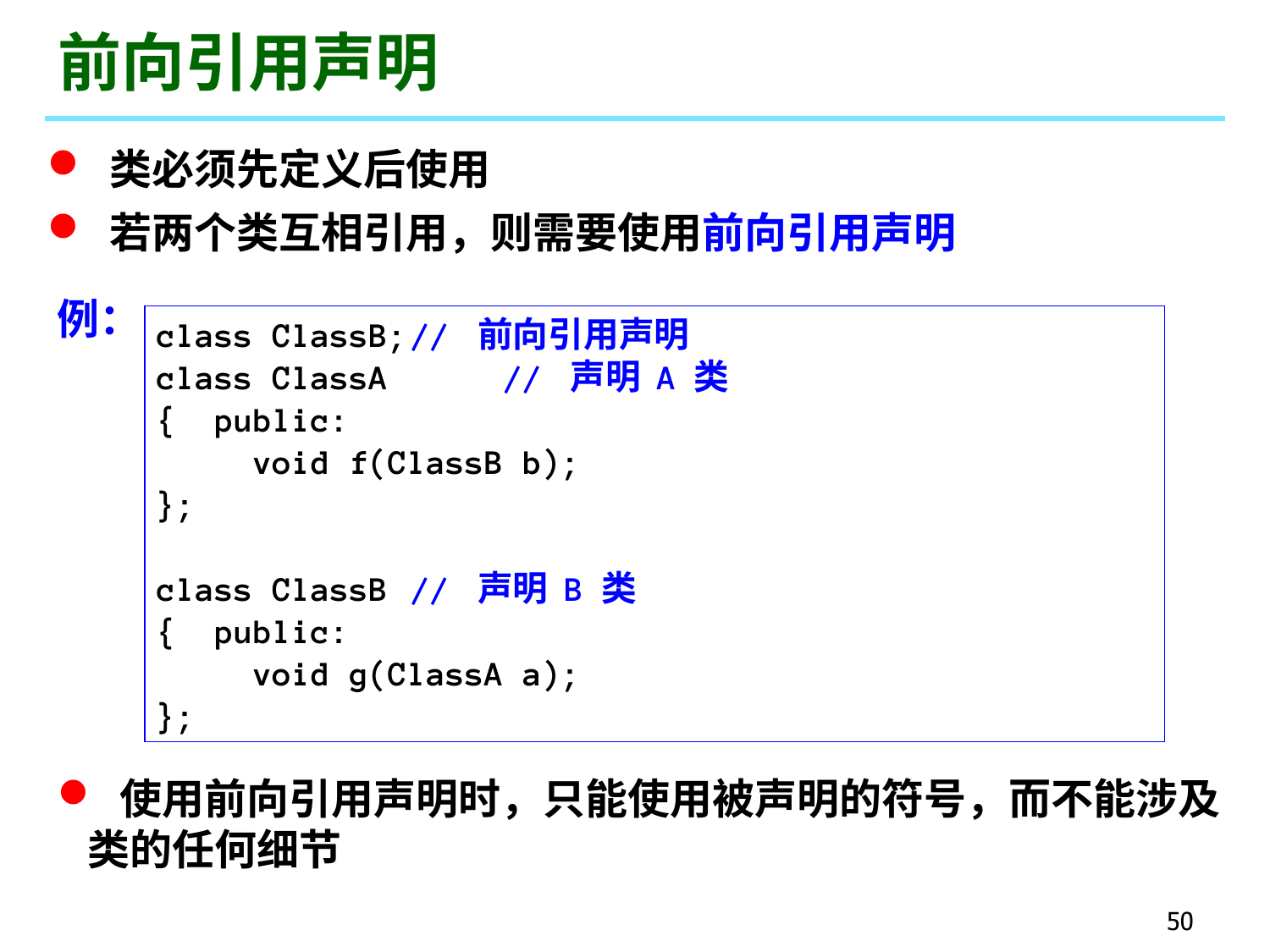

# 前向引用声明
 类必须先定义后使用
 若两个类互相引用，则需要使用前向引用声明
例：
class ClassB;	// 前向引用声明
class ClassA      // 声明 A 类
{  public:
     void f(ClassB b);
};

class ClassB	// 声明 B 类
{  public:
     void g(ClassA a);
};
 使用前向引用声明时，只能使用被声明的符号，而不能涉及类的任何细节
50